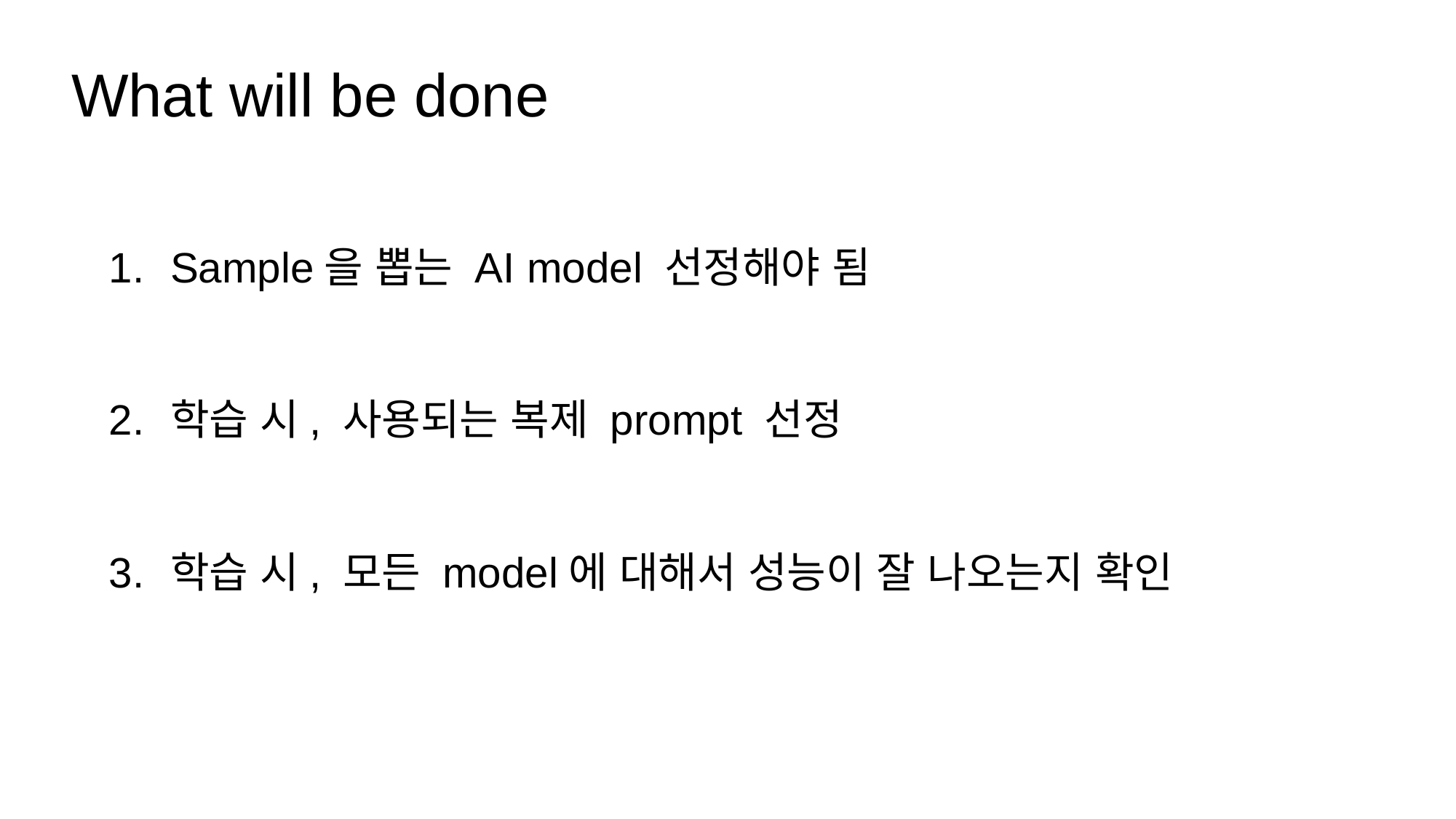

What will be done

Sample을 뽑는 AI model 선정해야 됨

학습 시, 사용되는 복제 prompt 선정

학습 시, 모든 model에 대해서 성능이 잘 나오는지 확인